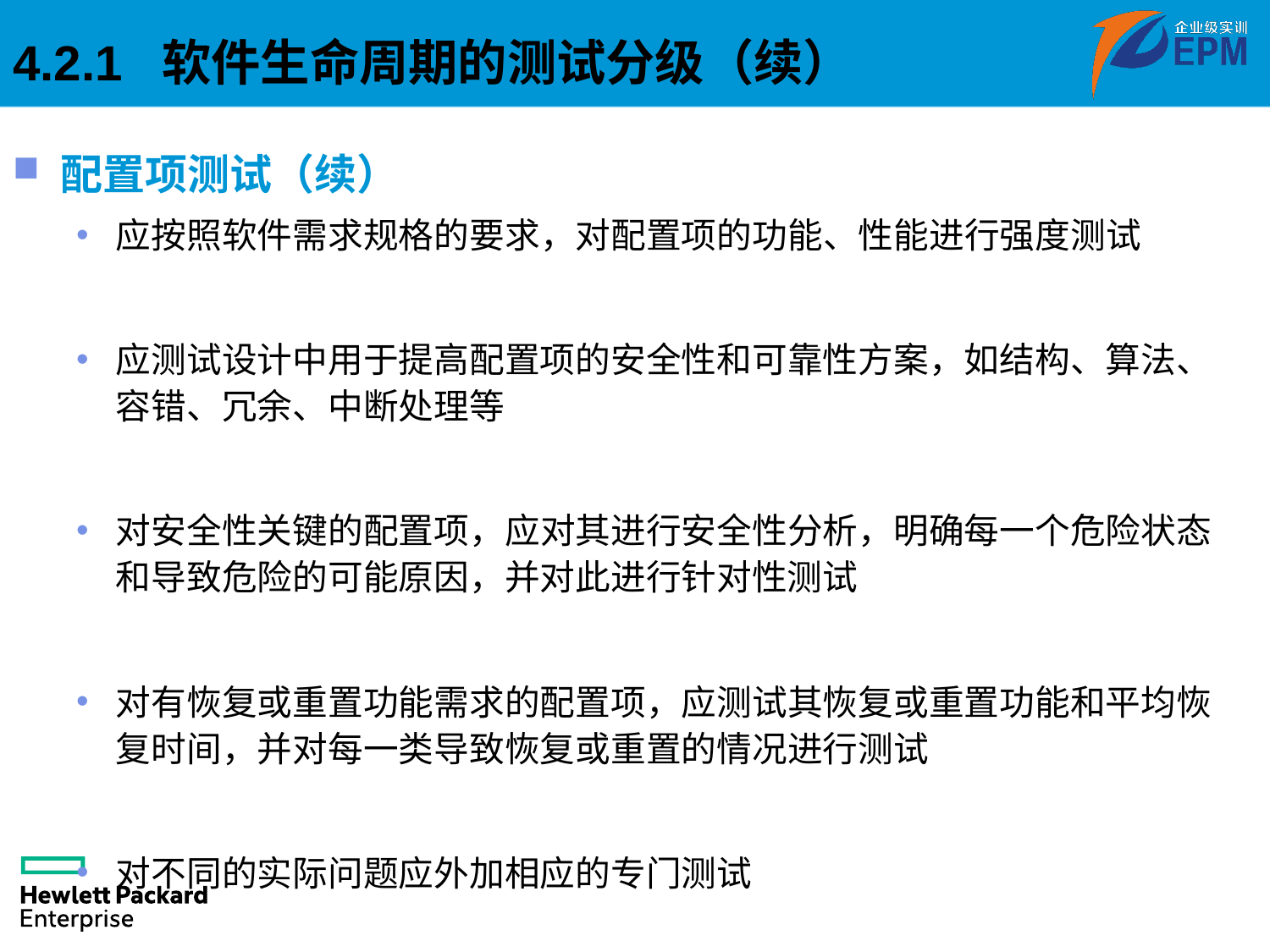

4.2.1  软件生命周期的测试分级（续）
配置项测试（续）
应按照软件需求规格的要求，对配置项的功能、性能进行强度测试

应测试设计中用于提高配置项的安全性和可靠性方案，如结构、算法、容错、冗余、中断处理等

对安全性关键的配置项，应对其进行安全性分析，明确每一个危险状态和导致危险的可能原因，并对此进行针对性测试

对有恢复或重置功能需求的配置项，应测试其恢复或重置功能和平均恢复时间，并对每一类导致恢复或重置的情况进行测试

对不同的实际问题应外加相应的专门测试